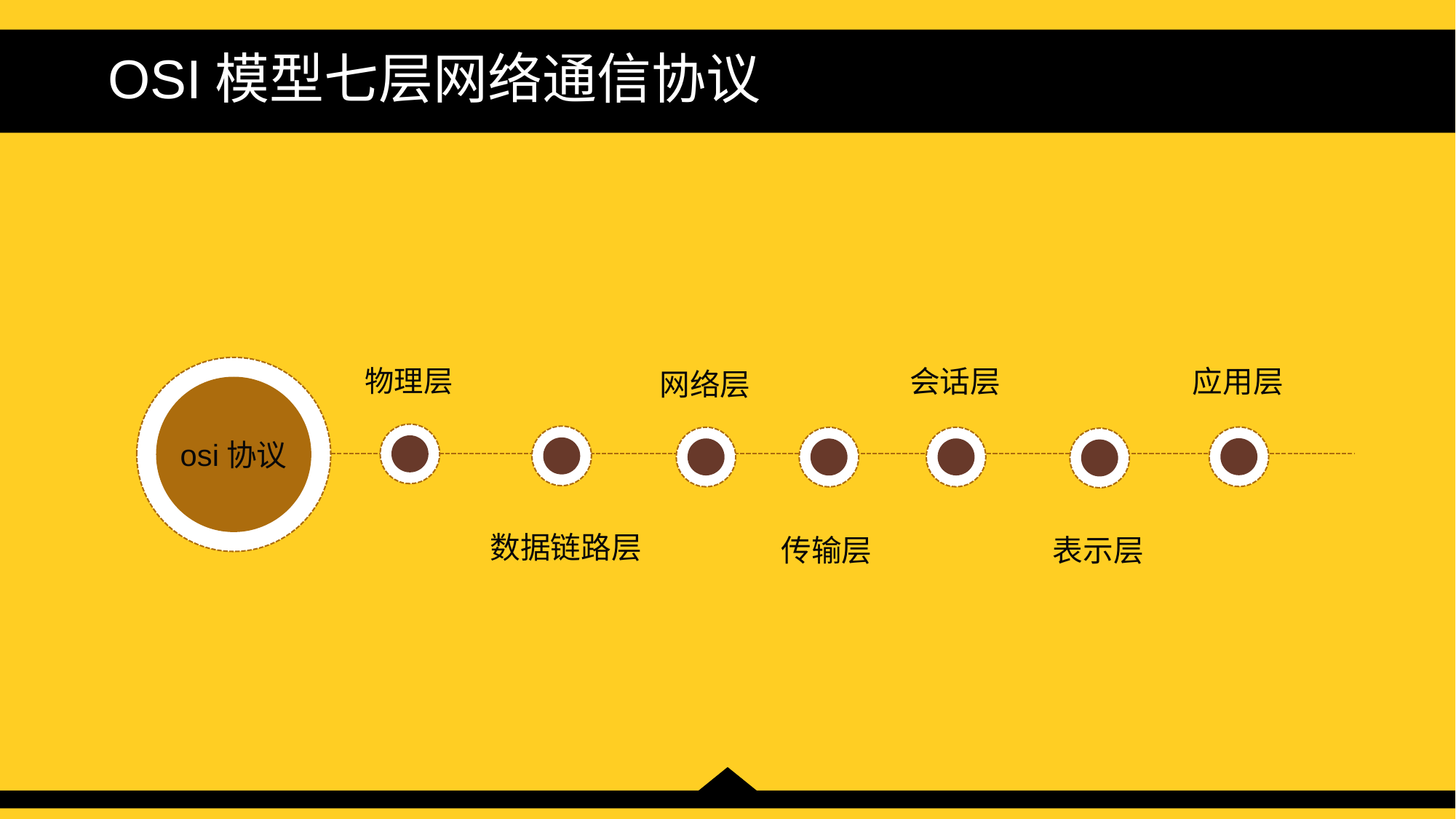

OSI模型七层网络通信协议

物理层

应用层

网络层

会话层

osi协议
数据链路层

传输层

表示层